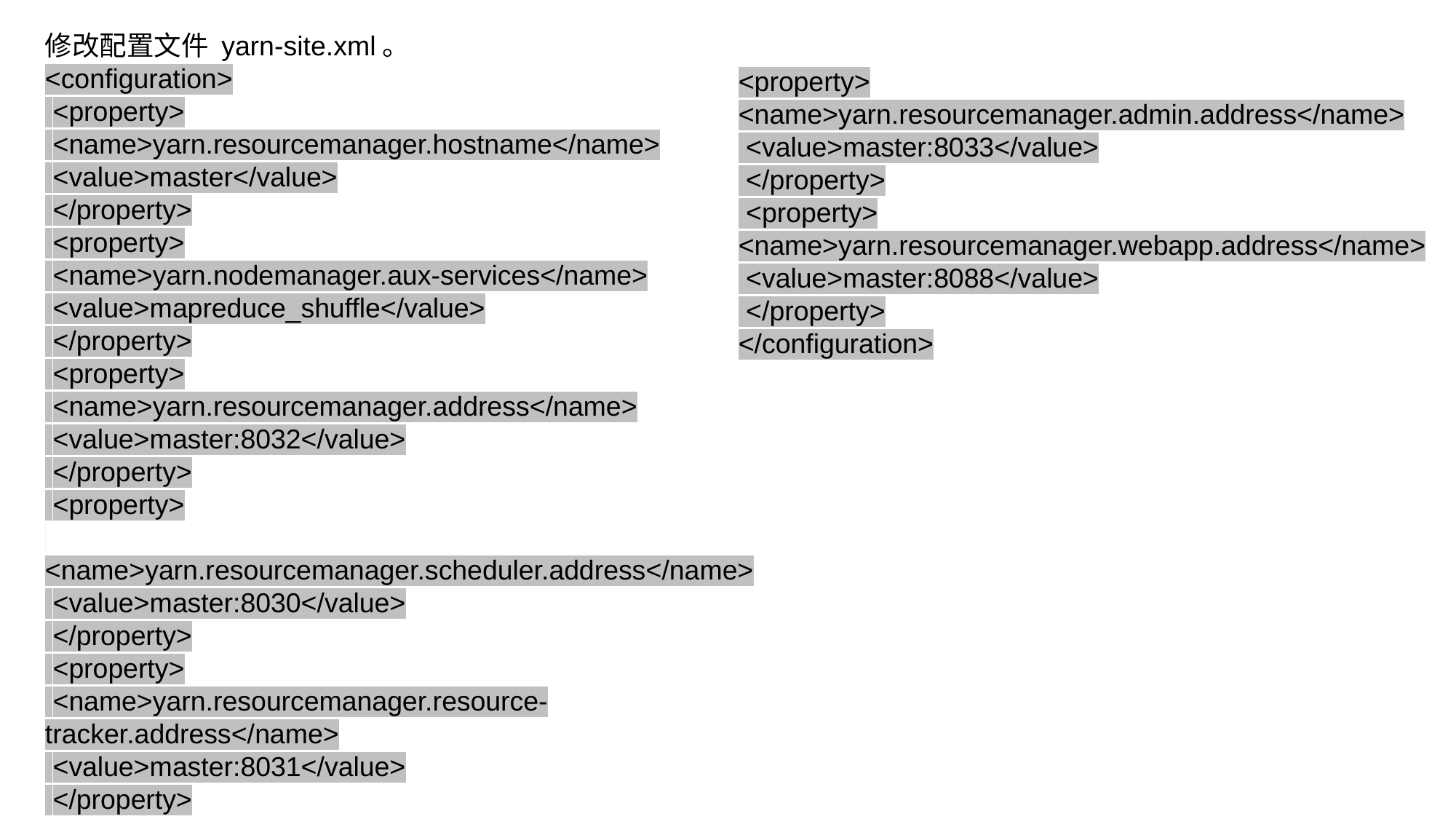

修改配置⽂件 yarn-site.xml。
<configuration>
 <property>
 <name>yarn.resourcemanager.hostname</name>
 <value>master</value>
 </property>
 <property>
 <name>yarn.nodemanager.aux-services</name>
 <value>mapreduce_shuffle</value>
 </property>
 <property>
 <name>yarn.resourcemanager.address</name>
 <value>master:8032</value>
 </property>
 <property>
 <name>yarn.resourcemanager.scheduler.address</name>
 <value>master:8030</value>
 </property>
 <property>
 <name>yarn.resourcemanager.resource-tracker.address</name>
 <value>master:8031</value>
 </property>
<property>
<name>yarn.resourcemanager.admin.address</name>
 <value>master:8033</value>
 </property>
 <property> <name>yarn.resourcemanager.webapp.address</name>
 <value>master:8088</value>
 </property>
</configuration>